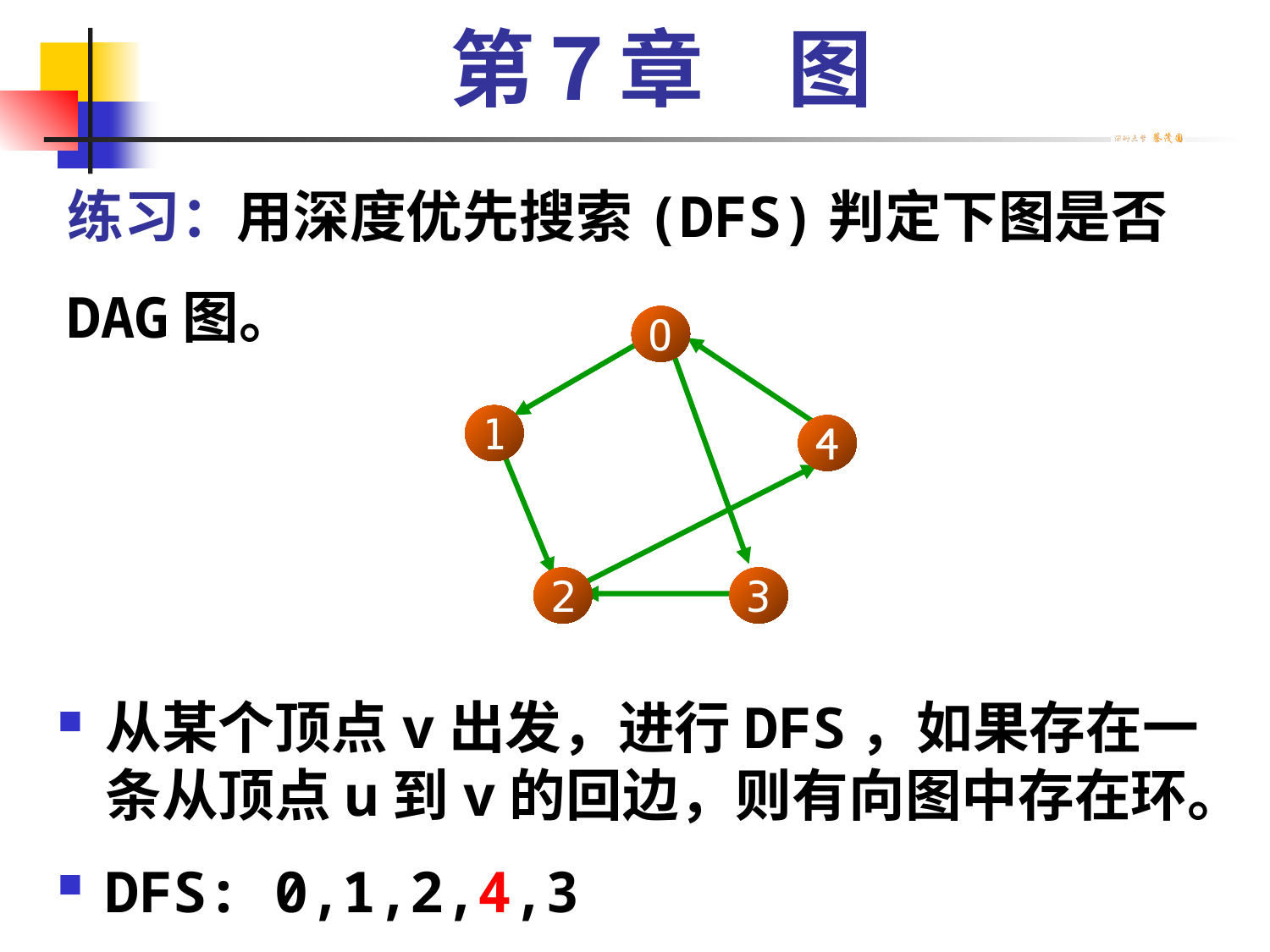

第７章　图
练习：用深度优先搜索(DFS)判定下图是否DAG图。
0

1
4

2
3

从某个顶点v出发，进行DFS，如果存在一条从顶点u到v的回边，则有向图中存在环。
DFS: 0,1,2,4,3